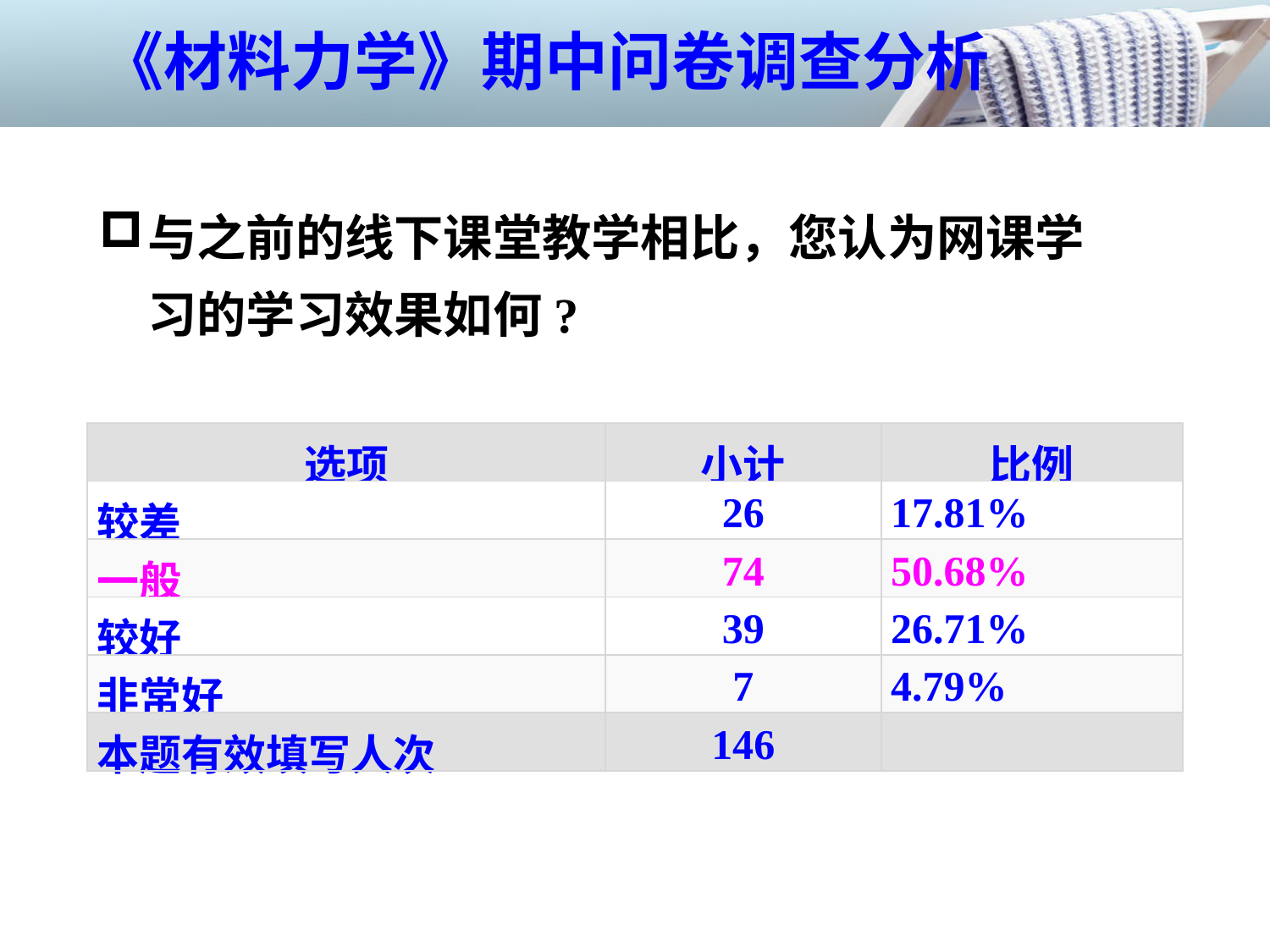

《材料力学》期中问卷调查分析
与之前的线下课堂教学相比，您认为网课学习的学习效果如何?
| 选项 | 小计 | 比例 |
| --- | --- | --- |
| 较差 | 26 | 17.81% |
| 一般 | 74 | 50.68% |
| 较好 | 39 | 26.71% |
| 非常好 | 7 | 4.79% |
| 本题有效填写人次 | 146 |  |